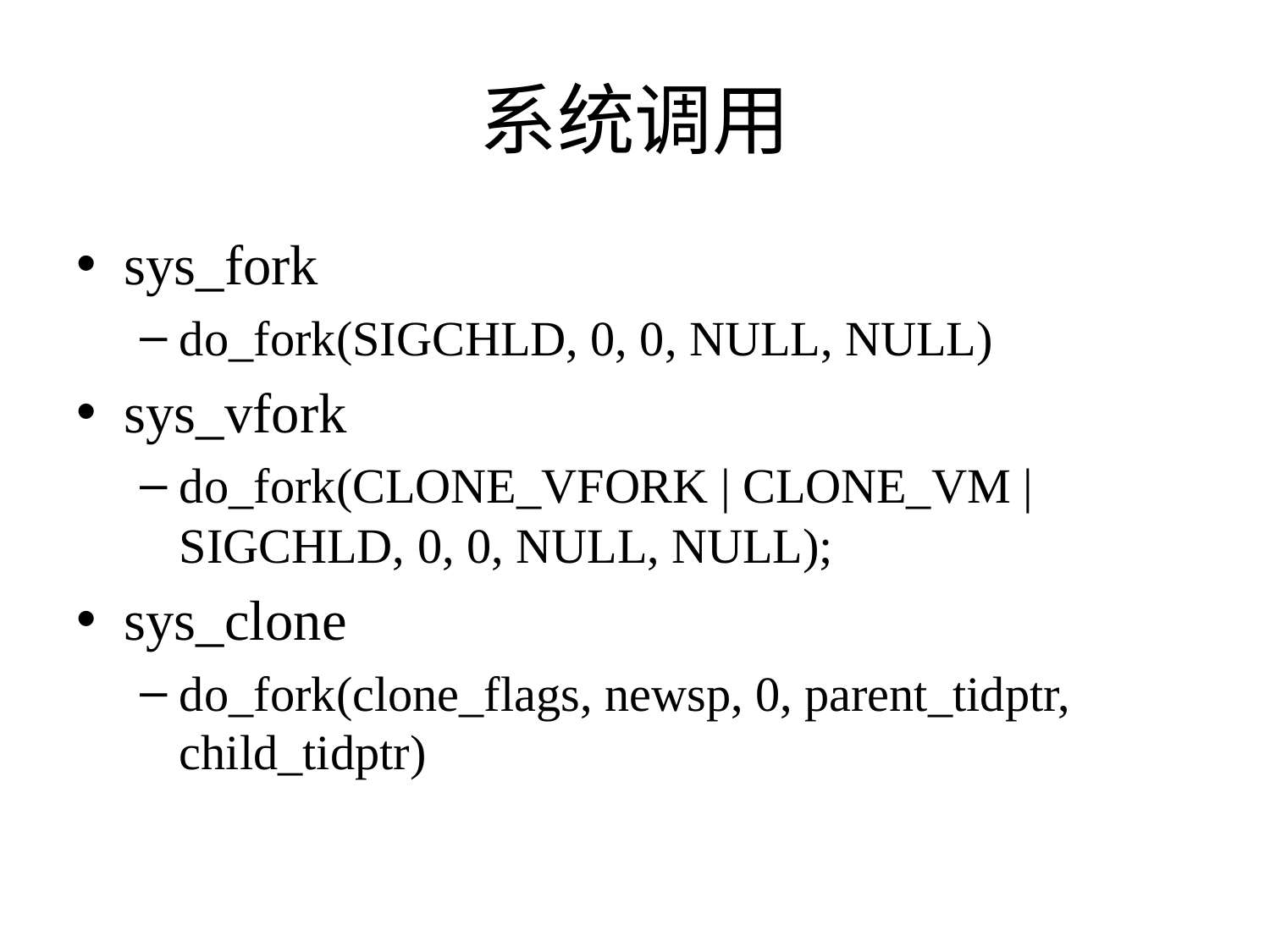

# 系统调用
sys_fork
do_fork(SIGCHLD, 0, 0, NULL, NULL)
sys_vfork
do_fork(CLONE_VFORK | CLONE_VM | SIGCHLD, 0, 0, NULL, NULL);
sys_clone
do_fork(clone_flags, newsp, 0, parent_tidptr, child_tidptr)